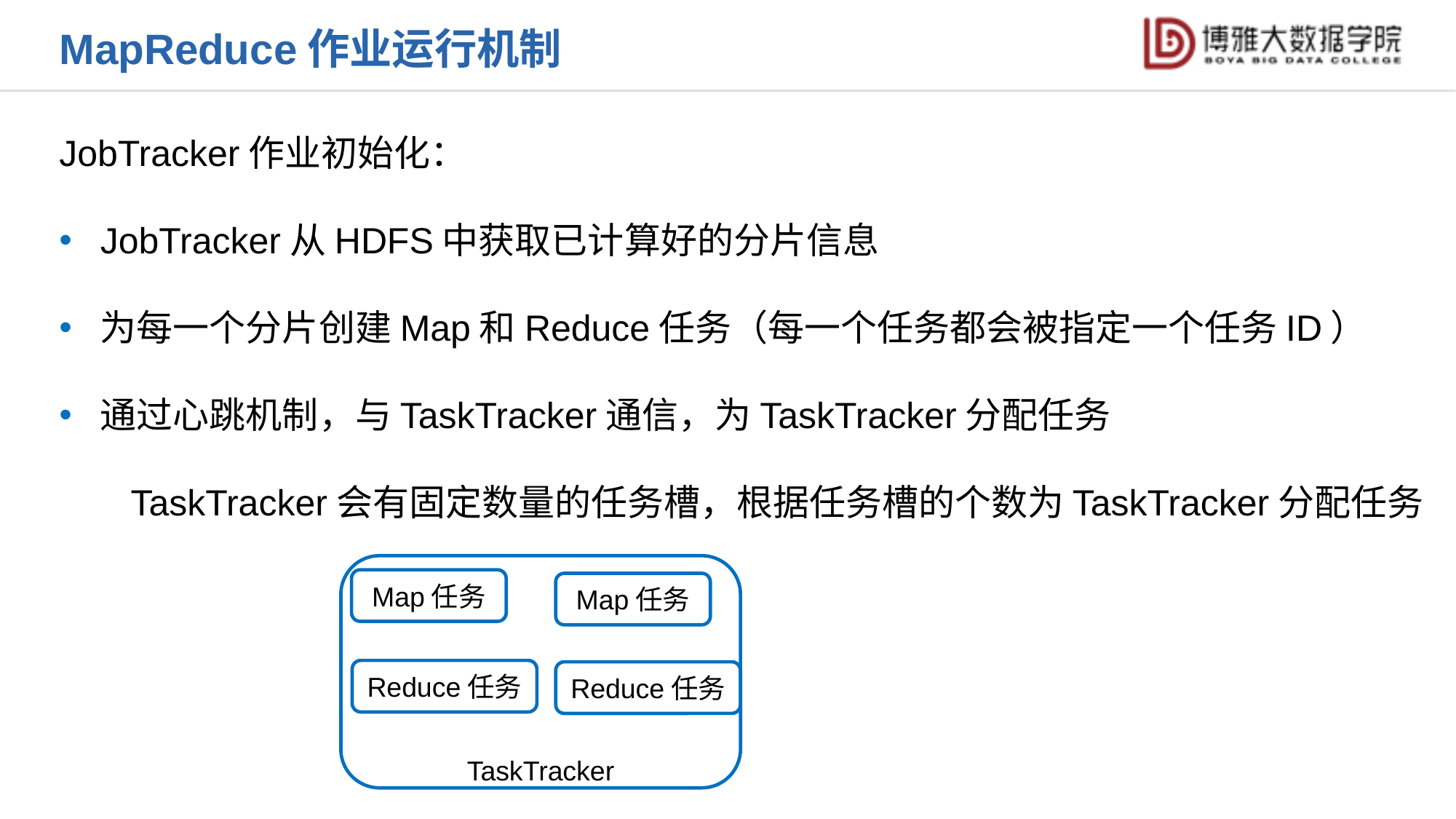

MapReduce作业运行机制

JobTracker作业初始化：

JobTracker从HDFS中获取已计算好的分片信息

为每一个分片创建Map和Reduce任务（每一个任务都会被指定一个任务ID）

通过心跳机制，与TaskTracker通信，为TaskTracker分配任务

       TaskTracker会有固定数量的任务槽，根据任务槽的个数为TaskTracker分配任务

TaskTracker
Map任务
Map任务
Reduce任务
Reduce任务